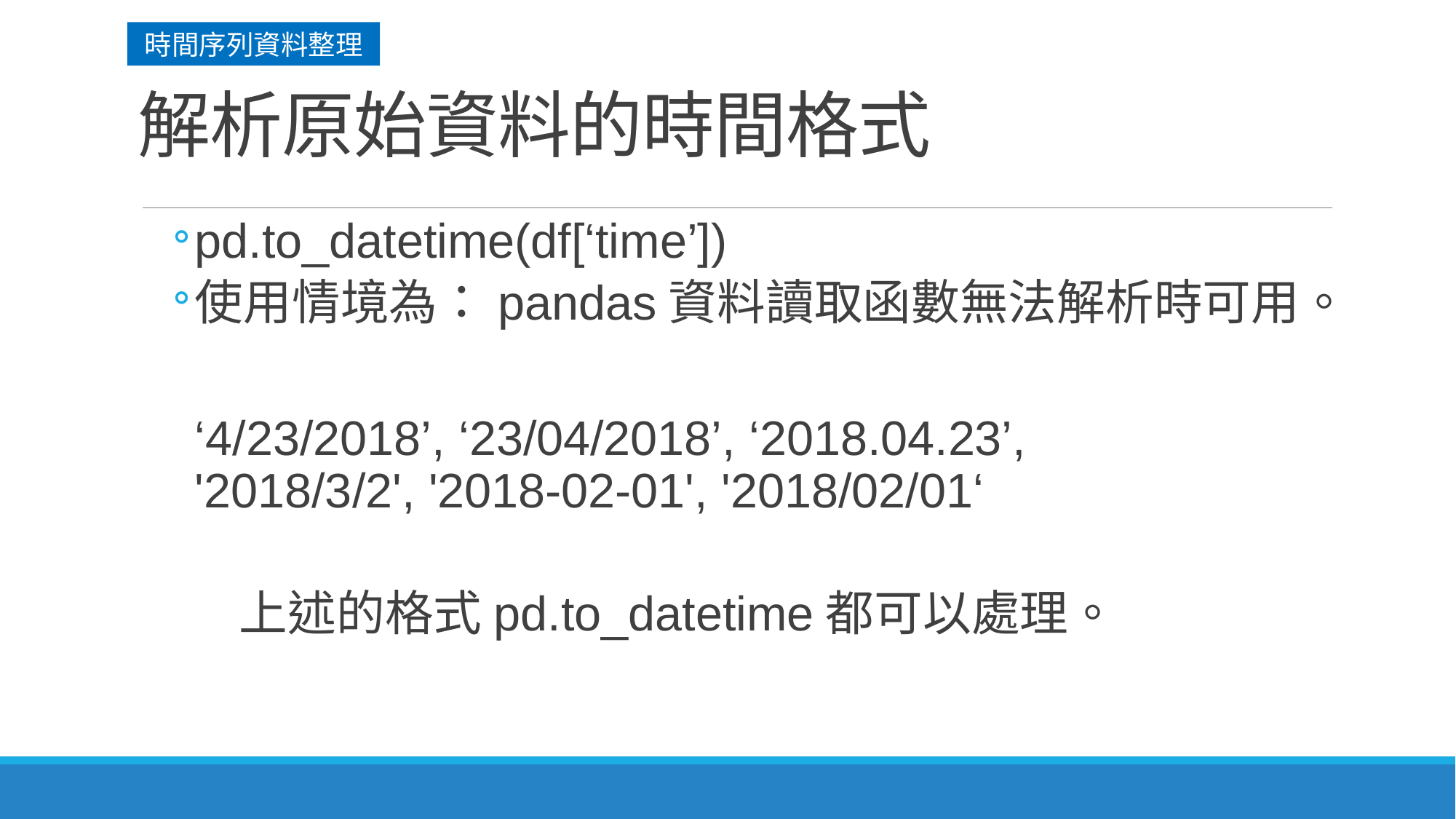

時間序列資料整理
# 解析原始資料的時間格式
pd.to_datetime(df[‘time’])
使用情境為：pandas資料讀取函數無法解析時可用。

‘4/23/2018’, ‘23/04/2018’, ‘2018.04.23’,       	'2018/3/2', '2018-02-01', '2018/02/01‘

   上述的格式pd.to_datetime都可以處理。